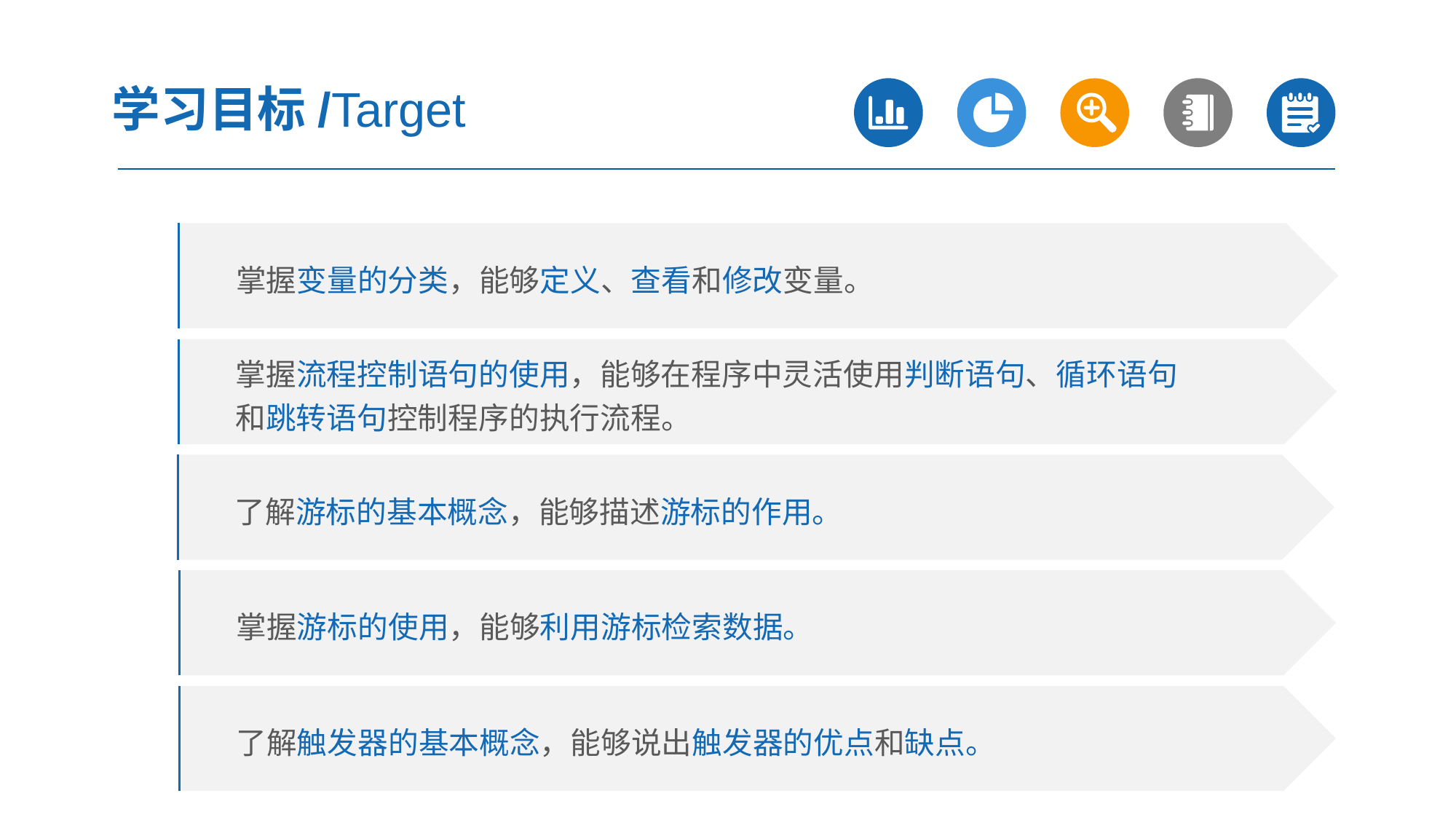

学习目标/Target
      掌握变量的分类，能够定义、查看和修改变量。

      掌握流程控制语句的使用，能够在程序中灵活使用判断语句、循环语句
      和跳转语句控制程序的执行流程。

      了解游标的基本概念，能够描述游标的作用。

      掌握游标的使用，能够利用游标检索数据。

      了解触发器的基本概念，能够说出触发器的优点和缺点。